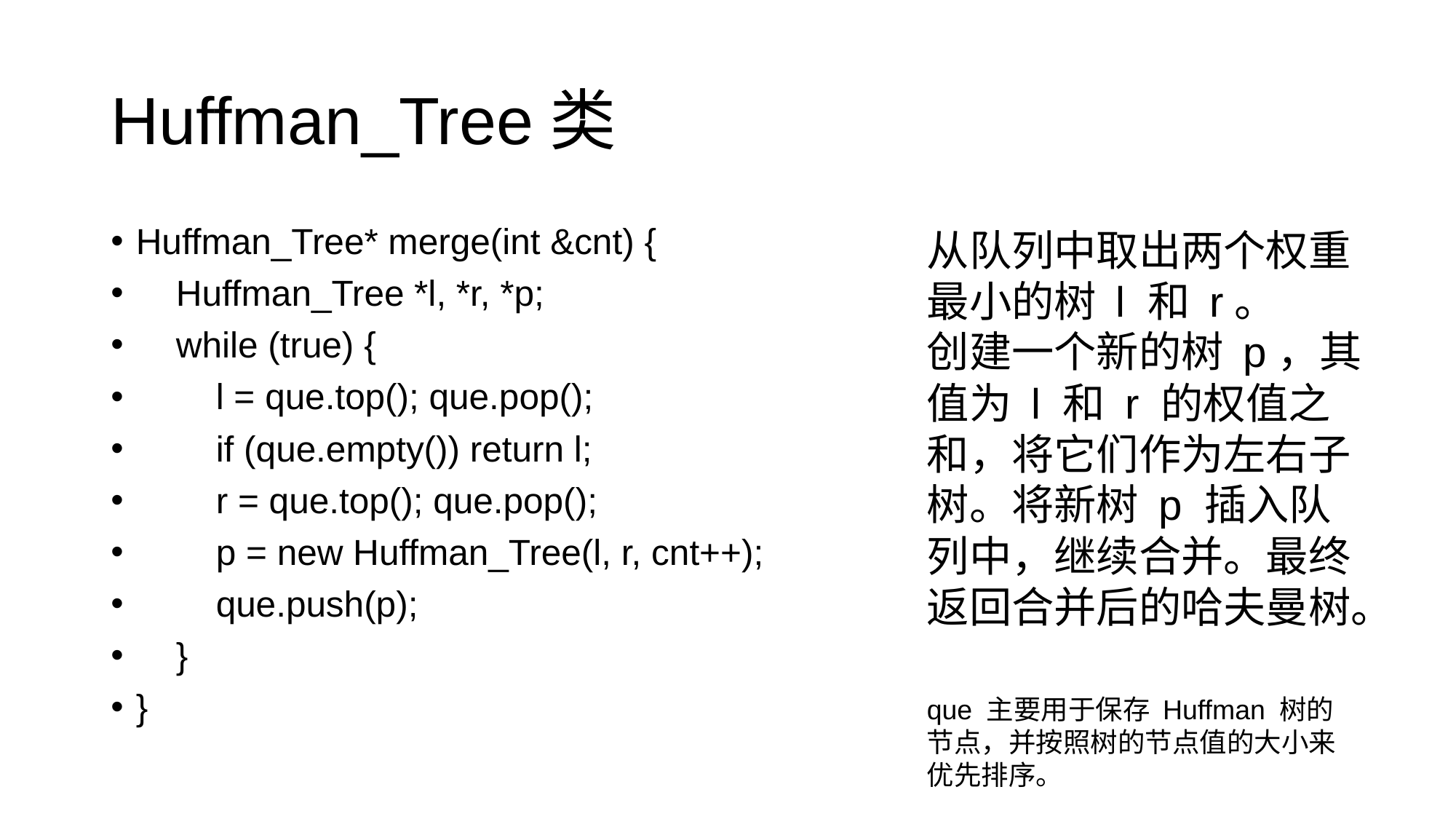

# Huffman_Tree类
Huffman_Tree* merge(int &cnt) {
    Huffman_Tree *l, *r, *p;
    while (true) {
        l = que.top(); que.pop();
        if (que.empty()) return l;
        r = que.top(); que.pop();
        p = new Huffman_Tree(l, r, cnt++);
        que.push(p);
    }
}

从队列中取出两个权重最小的树 l 和 r。
创建一个新的树 p，其值为 l 和 r 的权值之和，将它们作为左右子树。将新树 p 插入队列中，继续合并。最终返回合并后的哈夫曼树。
que 主要用于保存 Huffman 树的节点，并按照树的节点值的大小来优先排序。